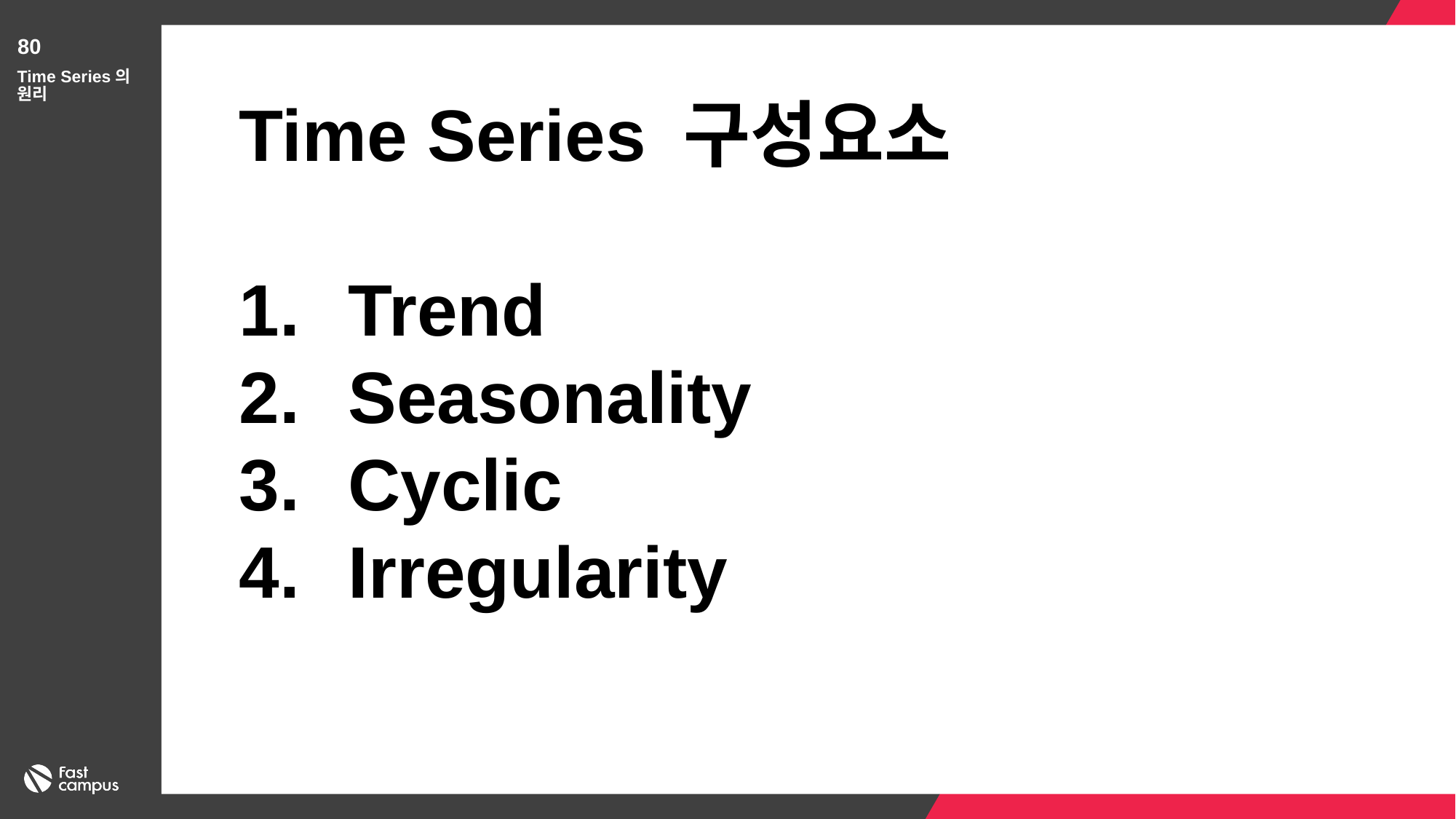

80
Time Series의 원리
Time Series 구성요소

Trend
Seasonality
Cyclic
Irregularity